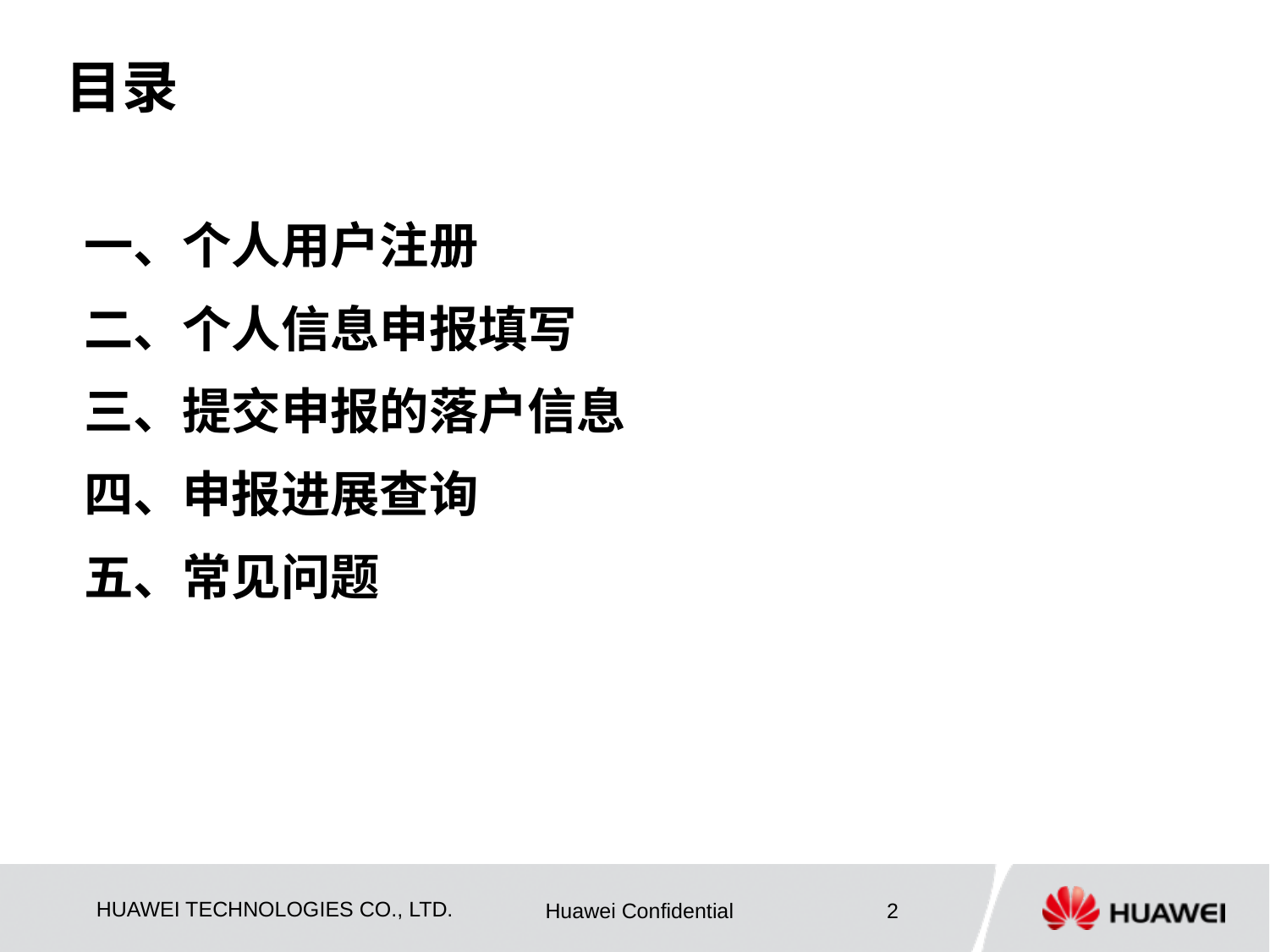

# 目录

一、个人用户注册
二、个人信息申报填写
三、提交申报的落户信息
四、申报进展查询
五、常见问题